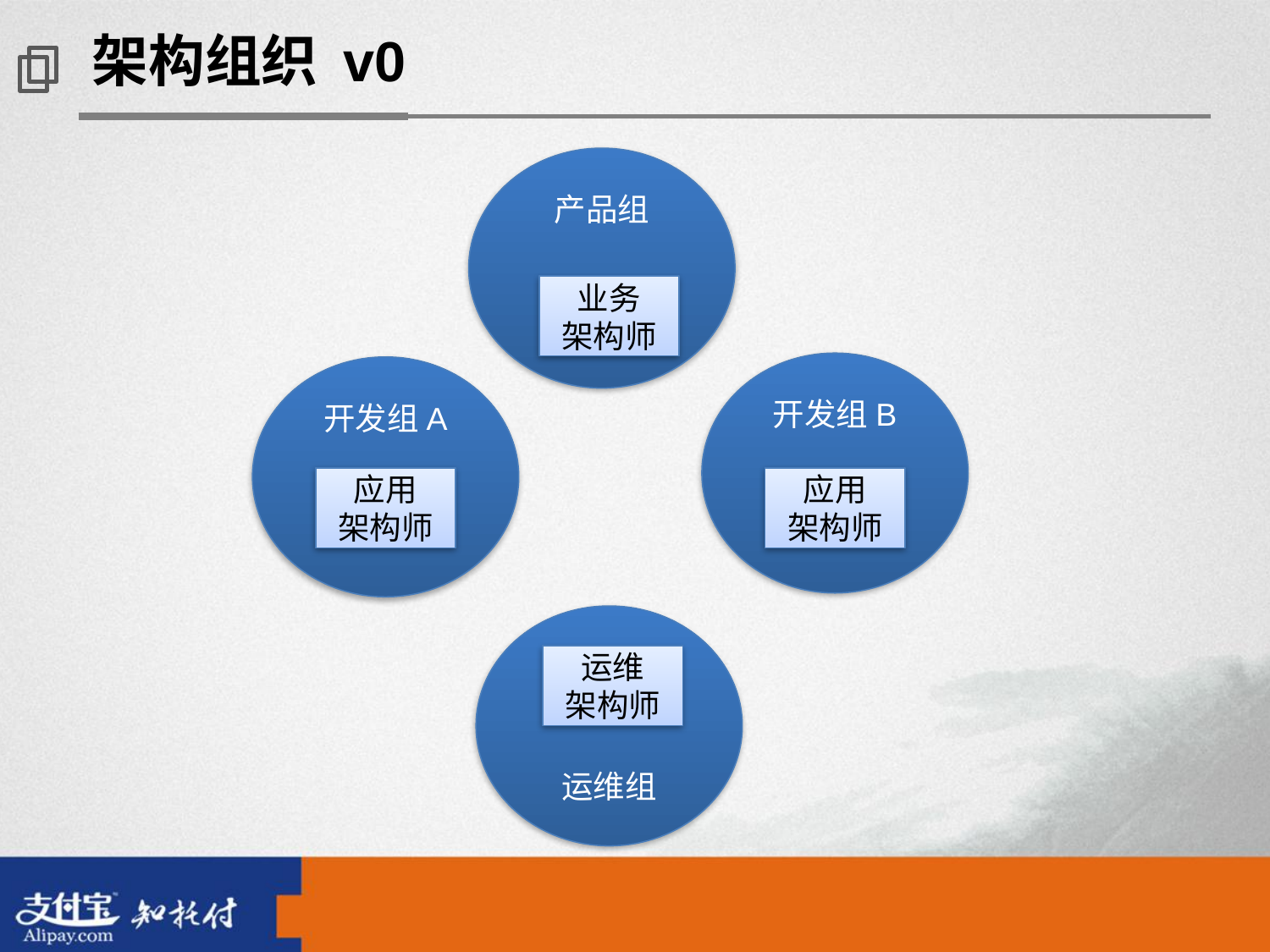

架构组织 v0
产品组
业务
架构师
开发组B
开发组A
应用
架构师
应用
架构师
运维组
运维
架构师